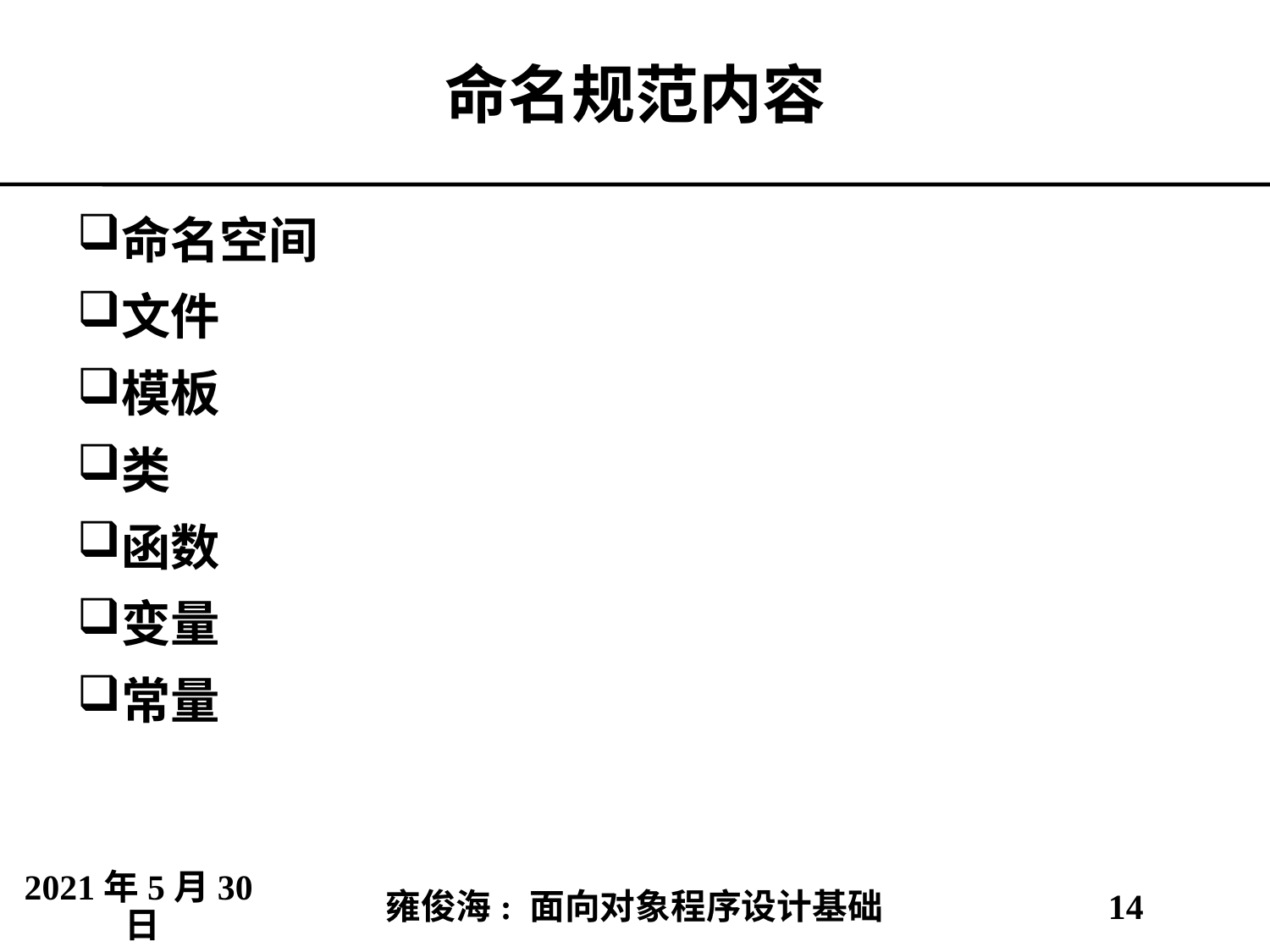

# 命名规范内容

命名空间
文件
模板
类
函数
变量
常量
2021年5月30日
雍俊海: 面向对象程序设计基础
14